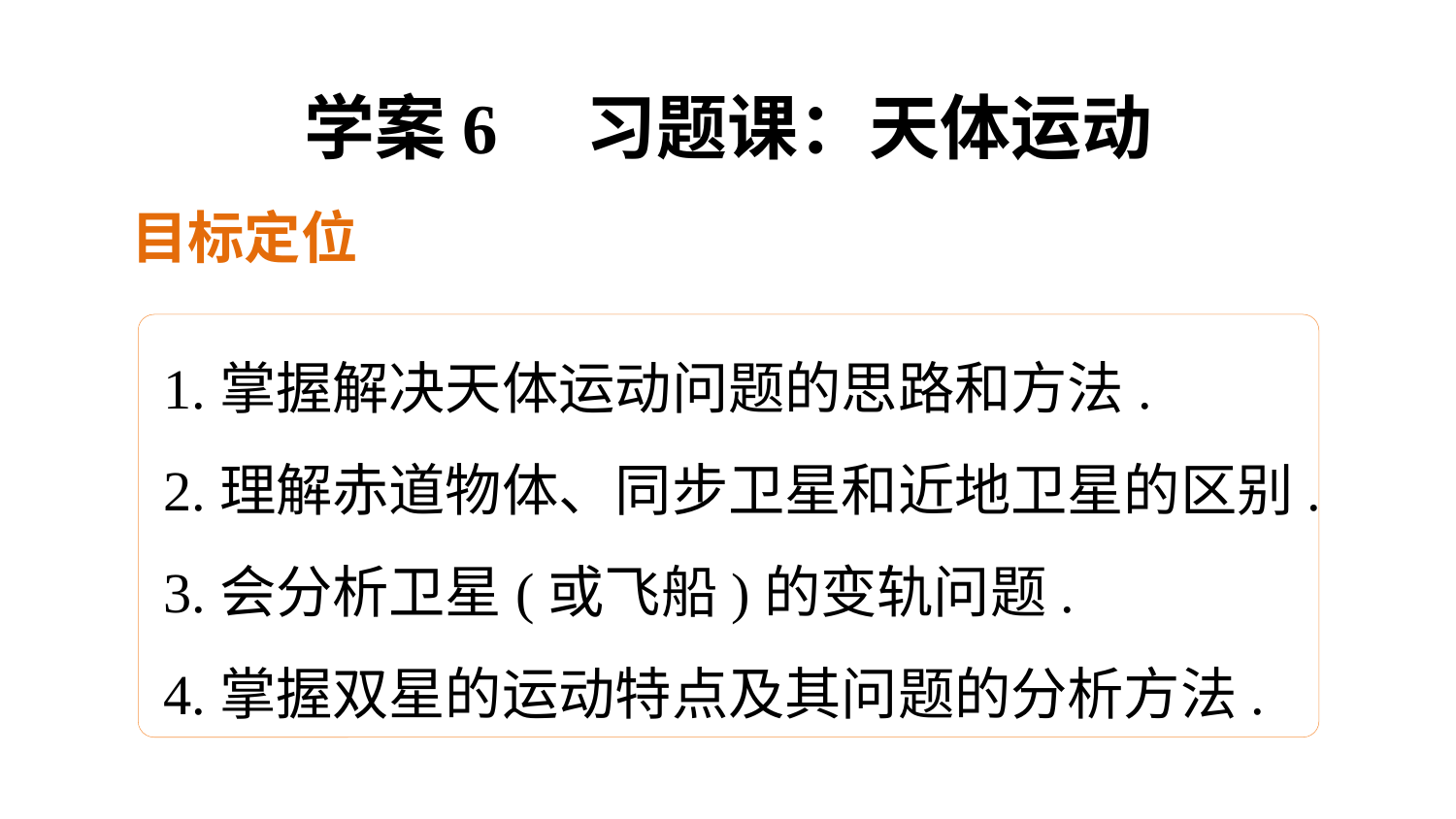

学案6　习题课：天体运动
目标定位
1.掌握解决天体运动问题的思路和方法.
2.理解赤道物体、同步卫星和近地卫星的区别.
3.会分析卫星(或飞船)的变轨问题.
4.掌握双星的运动特点及其问题的分析方法.